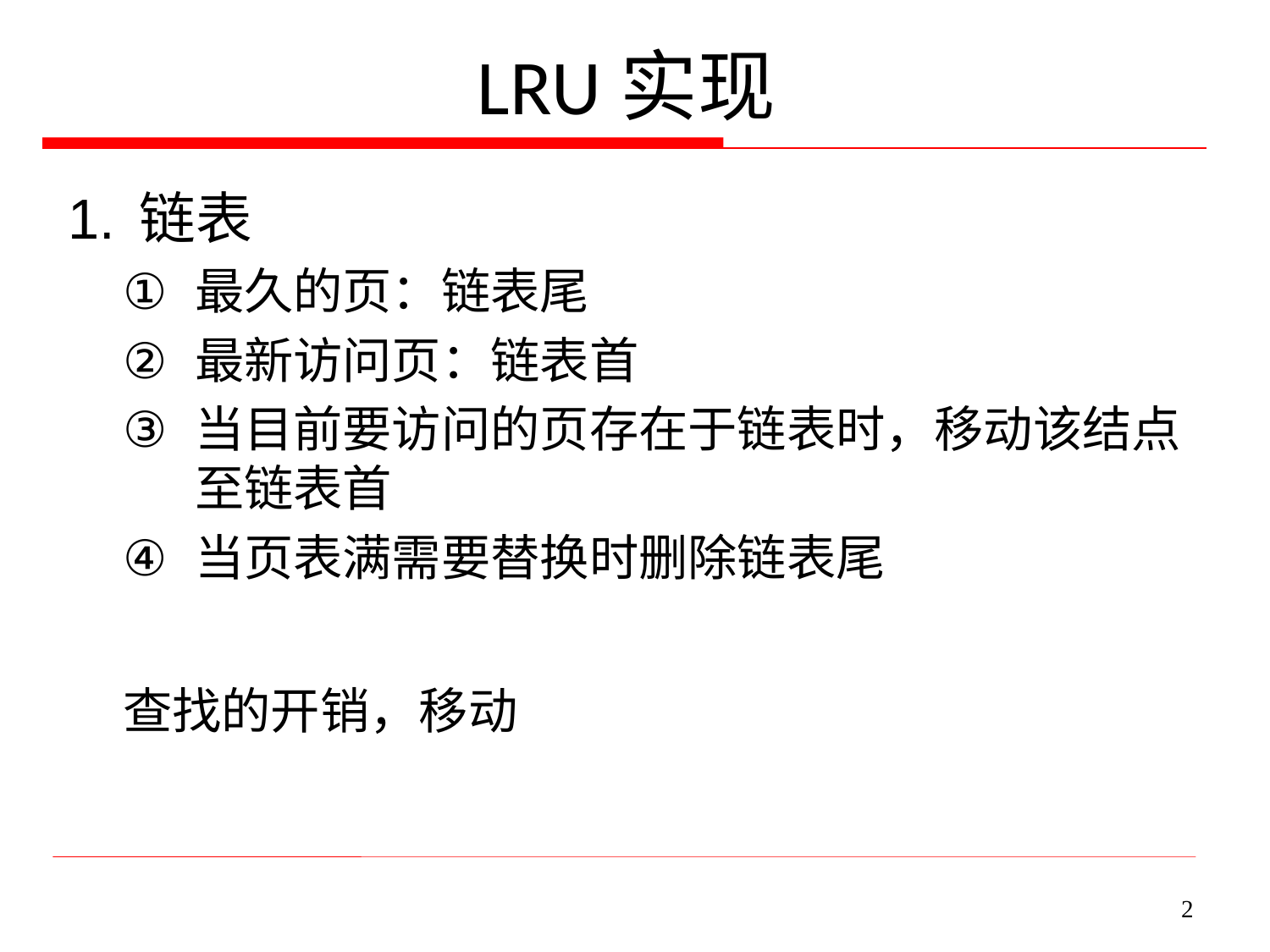

# LRU实现
链表
最久的页：链表尾
最新访问页：链表首
当目前要访问的页存在于链表时，移动该结点至链表首
当页表满需要替换时删除链表尾

查找的开销，移动
2